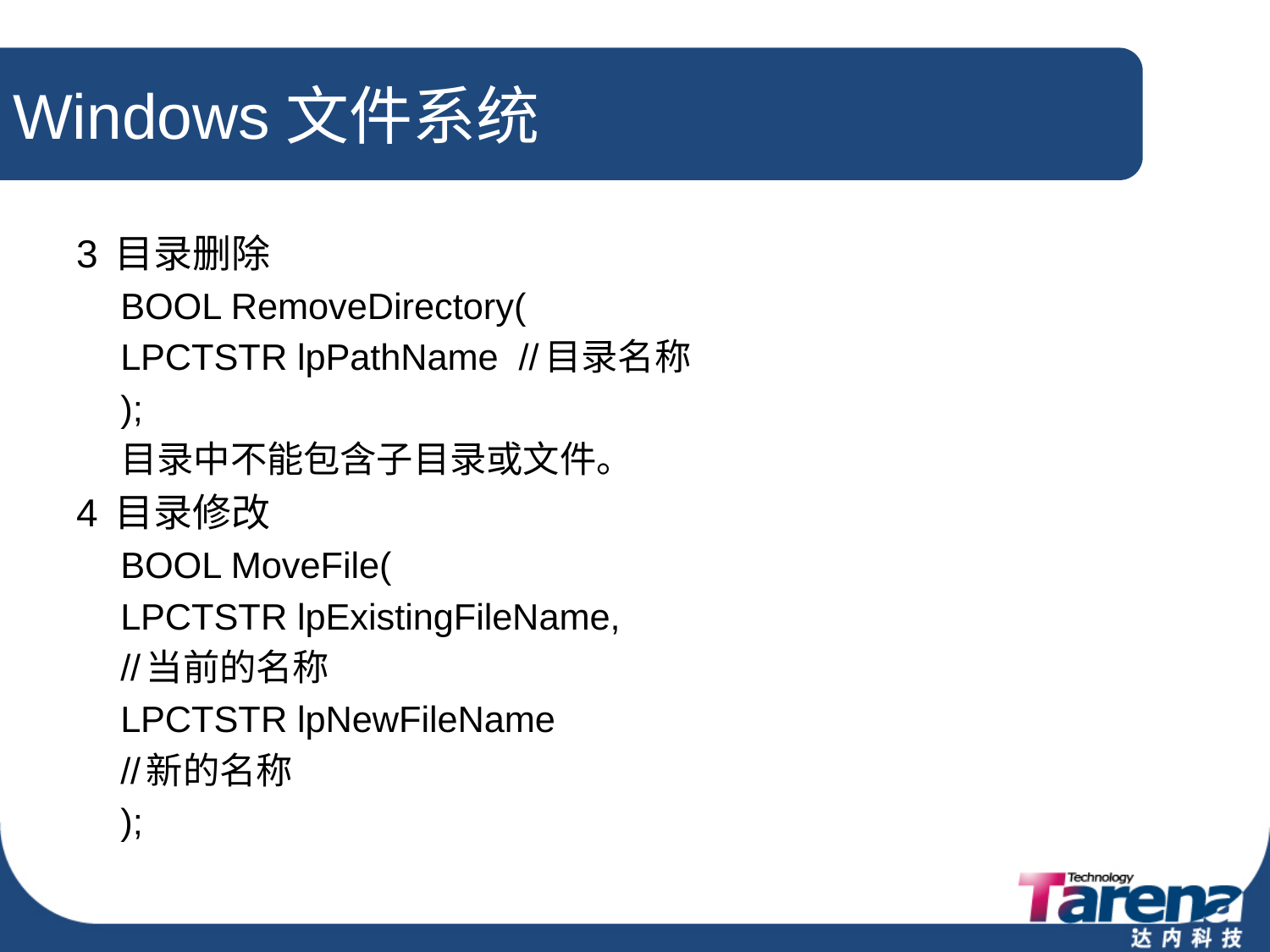

# Windows文件系统
3 目录删除
	BOOL RemoveDirectory(
		LPCTSTR lpPathName  //目录名称
	);
	目录中不能包含子目录或文件。
4 目录修改
	BOOL MoveFile(
		LPCTSTR lpExistingFileName,
		//当前的名称
		LPCTSTR lpNewFileName
		//新的名称
	);